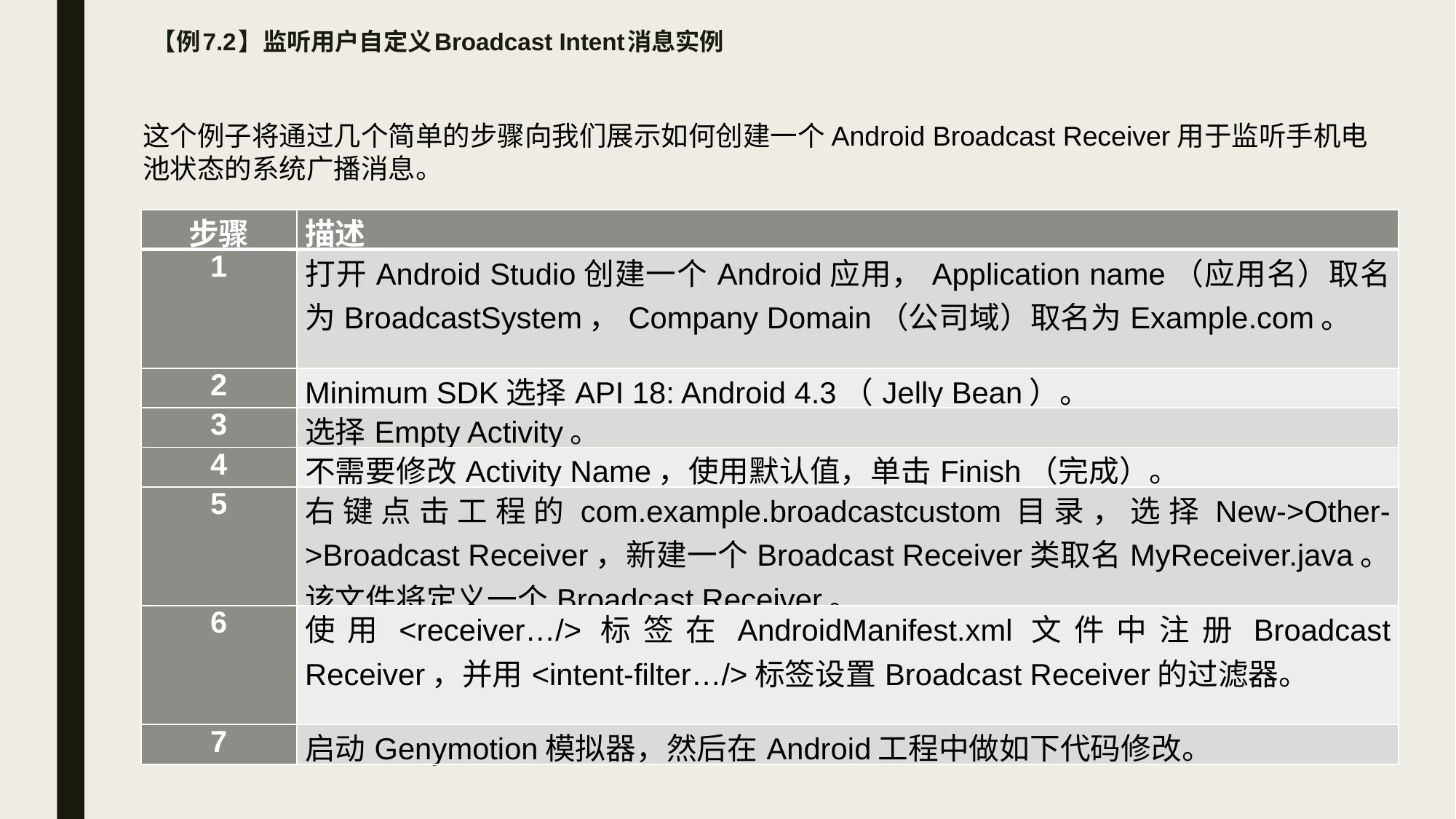

# 【例7.2】监听用户自定义Broadcast Intent消息实例
这个例子将通过几个简单的步骤向我们展示如何创建一个Android Broadcast Receiver用于监听手机电池状态的系统广播消息。
| 步骤 | 描述 |
| --- | --- |
| 1 | 打开Android Studio创建一个Android应用，Application name（应用名）取名为BroadcastSystem，Company Domain（公司域）取名为Example.com。 |
| 2 | Minimum SDK选择API 18: Android 4.3（Jelly Bean）。 |
| 3 | 选择Empty Activity。 |
| 4 | 不需要修改Activity Name，使用默认值，单击Finish（完成）。 |
| 5 | 右键点击工程的com.example.broadcastcustom目录，选择New->Other->Broadcast Receiver，新建一个Broadcast Receiver类取名MyReceiver.java。该文件将定义一个Broadcast Receiver。 |
| 6 | 使用<receiver…/>标签在AndroidManifest.xml文件中注册Broadcast Receiver，并用<intent-filter…/>标签设置Broadcast Receiver的过滤器。 |
| 7 | 启动Genymotion模拟器，然后在Android工程中做如下代码修改。 |